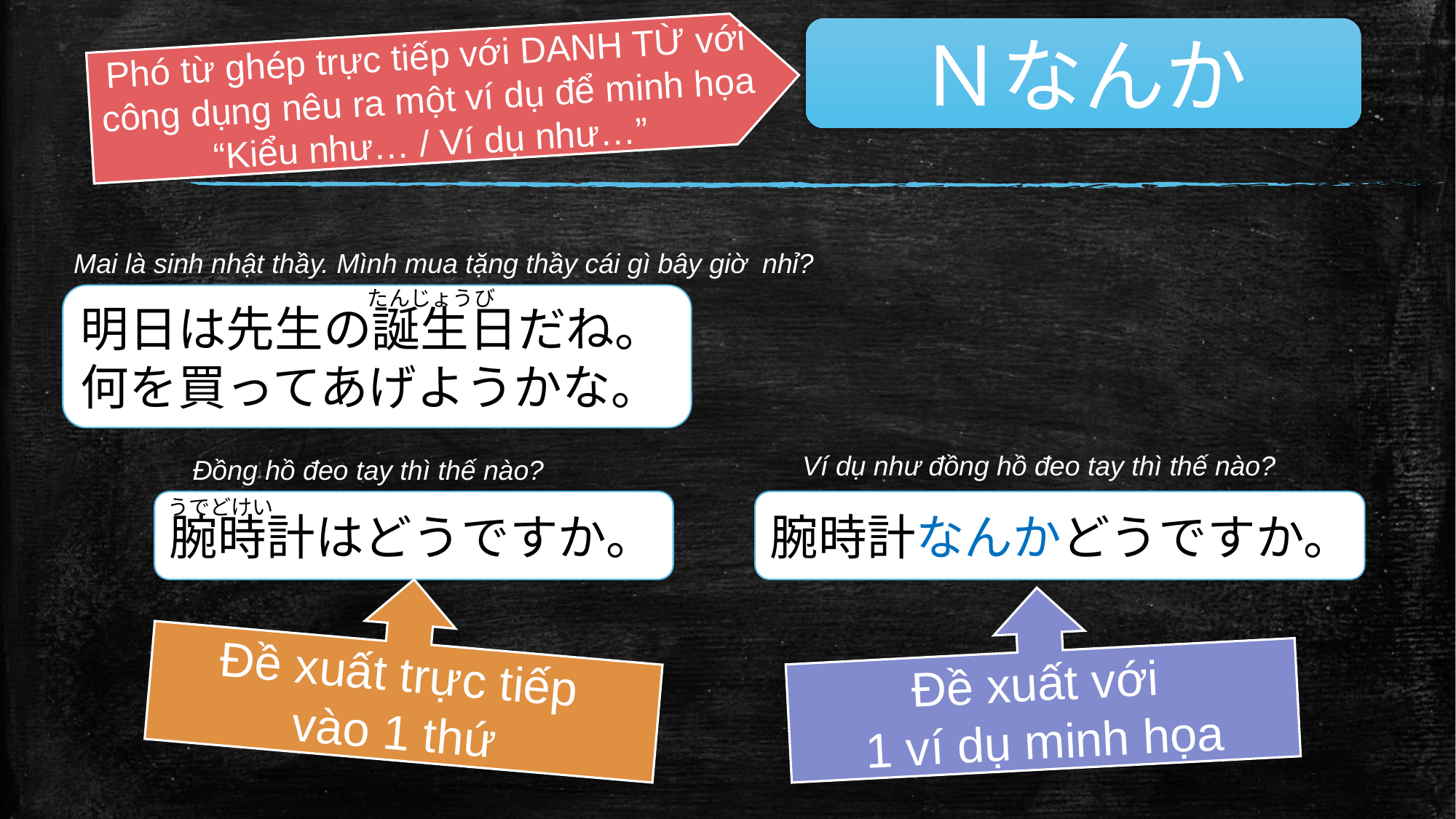

Ｎなんか
Phó từ ghép trực tiếp với DANH TỪ với công dụng nêu ra một ví dụ để minh họa
“Kiểu như… / Ví dụ như…”
Mai là sinh nhật thầy. Mình mua tặng thầy cái gì bây giờ  nhỉ?
たんじょうび
明日は先生の誕生日だね。
何を買ってあげようかな。
Ví dụ như đồng hồ đeo tay thì thế nào?
Đồng hồ đeo tay thì thế nào?
うでどけい
腕時計はどうですか。
腕時計なんかどうですか。
Đề xuất trực tiếp
vào 1 thứ
Đề xuất với
1 ví dụ minh họa